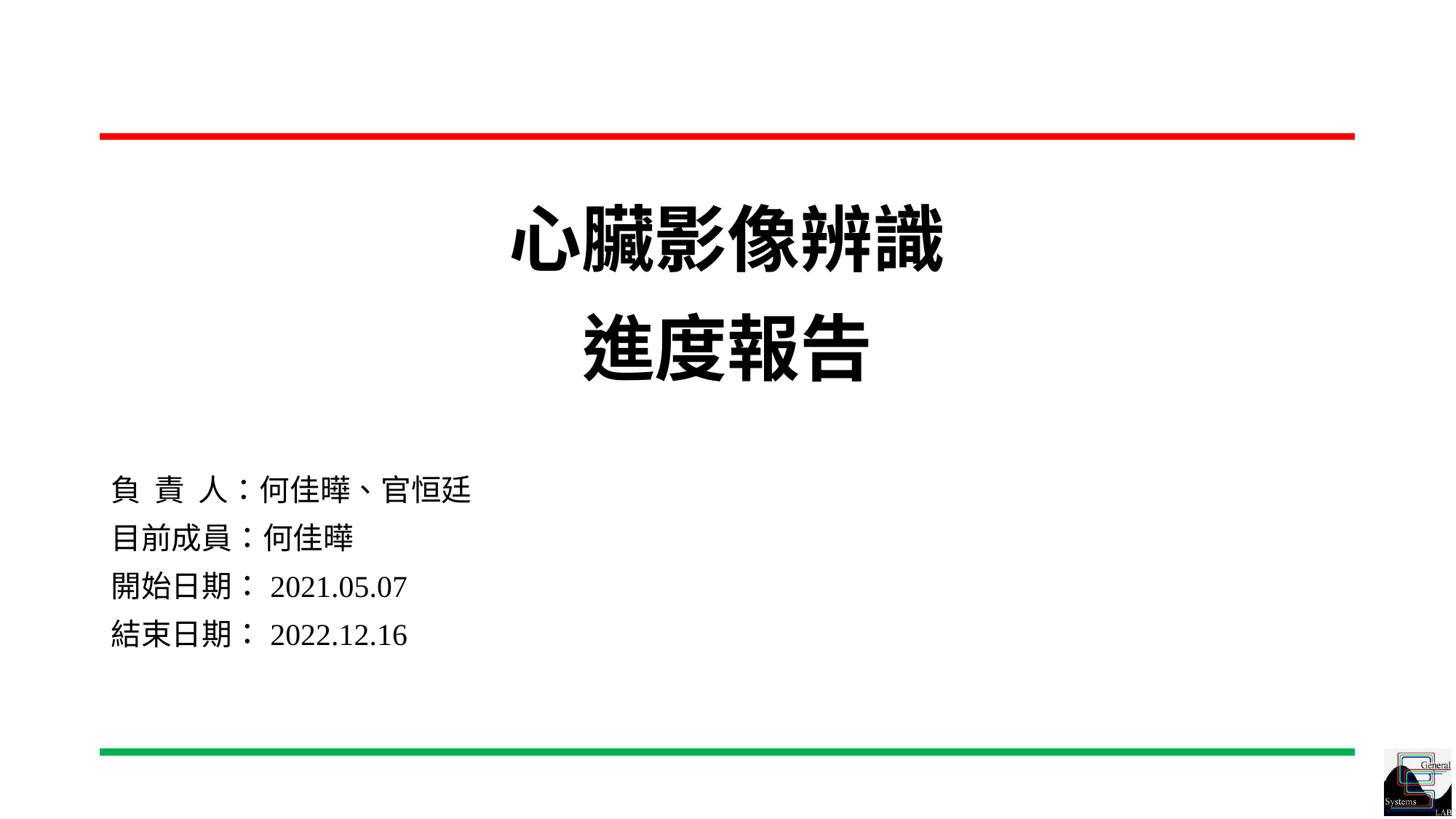

# 心臟影像辨識 進度報告
負  責  人：何佳曄、官恒廷
目前成員：何佳曄
開始日期：2021.05.07
結束日期：2022.12.16